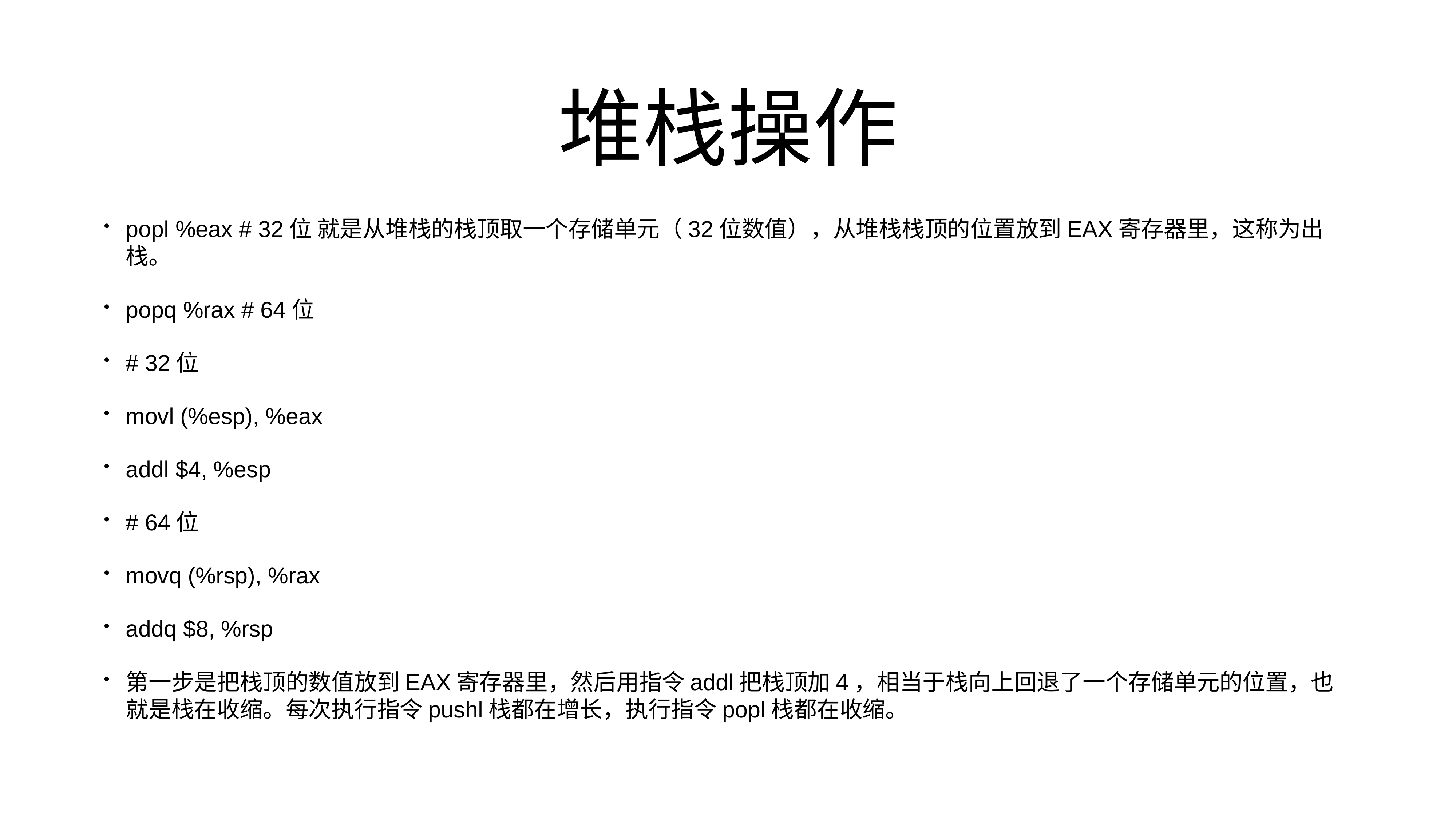

# 堆栈操作
popl %eax # 32位 就是从堆栈的栈顶取一个存储单元（32位数值），从堆栈栈顶的位置放到EAX寄存器里，这称为出栈。
popq %rax # 64位
# 32位
movl (%esp), %eax
addl $4, %esp
# 64位
movq (%rsp), %rax
addq $8, %rsp
第一步是把栈顶的数值放到EAX寄存器里，然后用指令addl把栈顶加4，相当于栈向上回退了一个存储单元的位置，也就是栈在收缩。每次执行指令pushl栈都在增长，执行指令popl栈都在收缩。